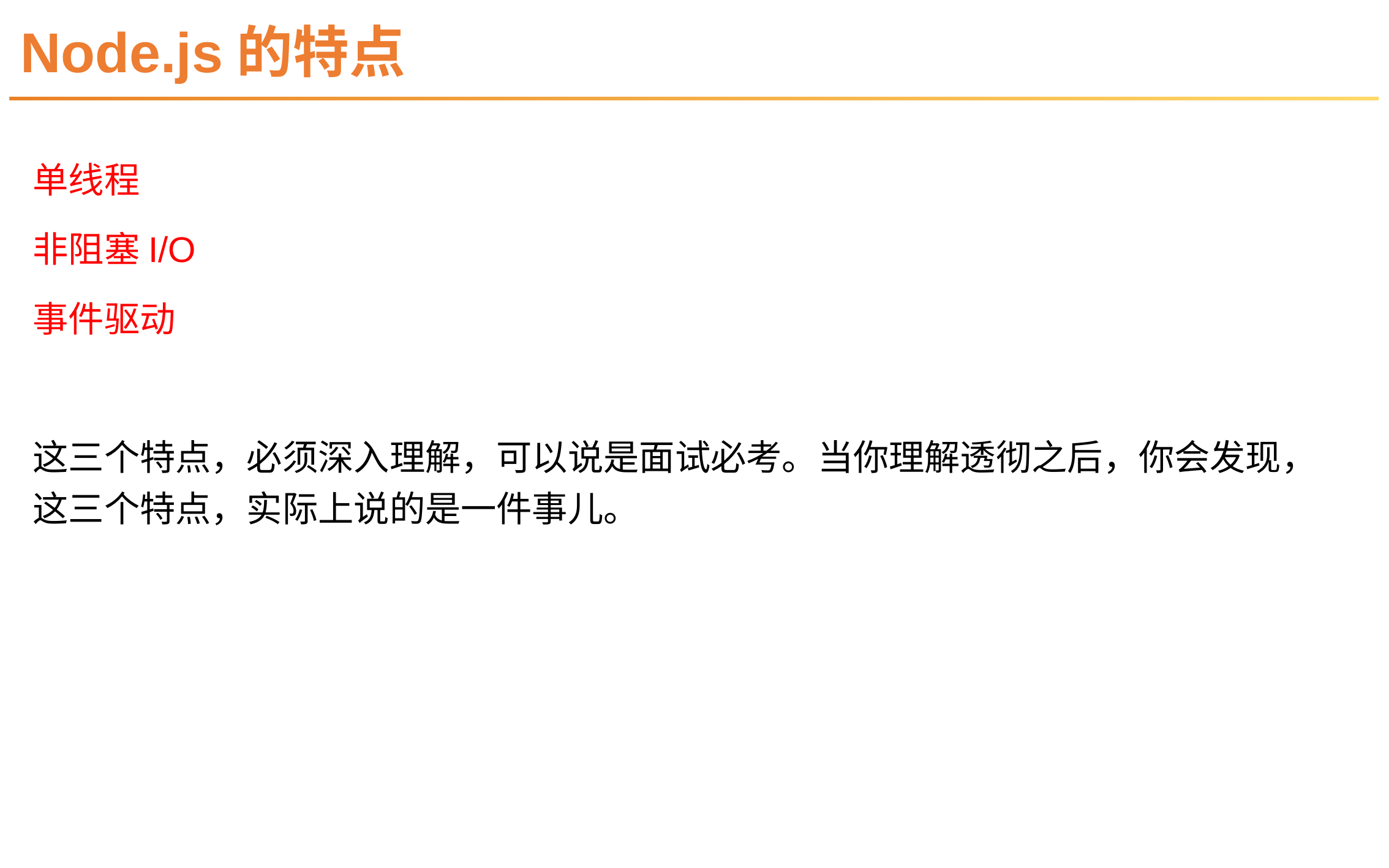

Node.js的特点

单线程
非阻塞I/O
事件驱动

这三个特点，必须深入理解，可以说是面试必考。当你理解透彻之后，你会发现，这三个特点，实际上说的是一件事儿。